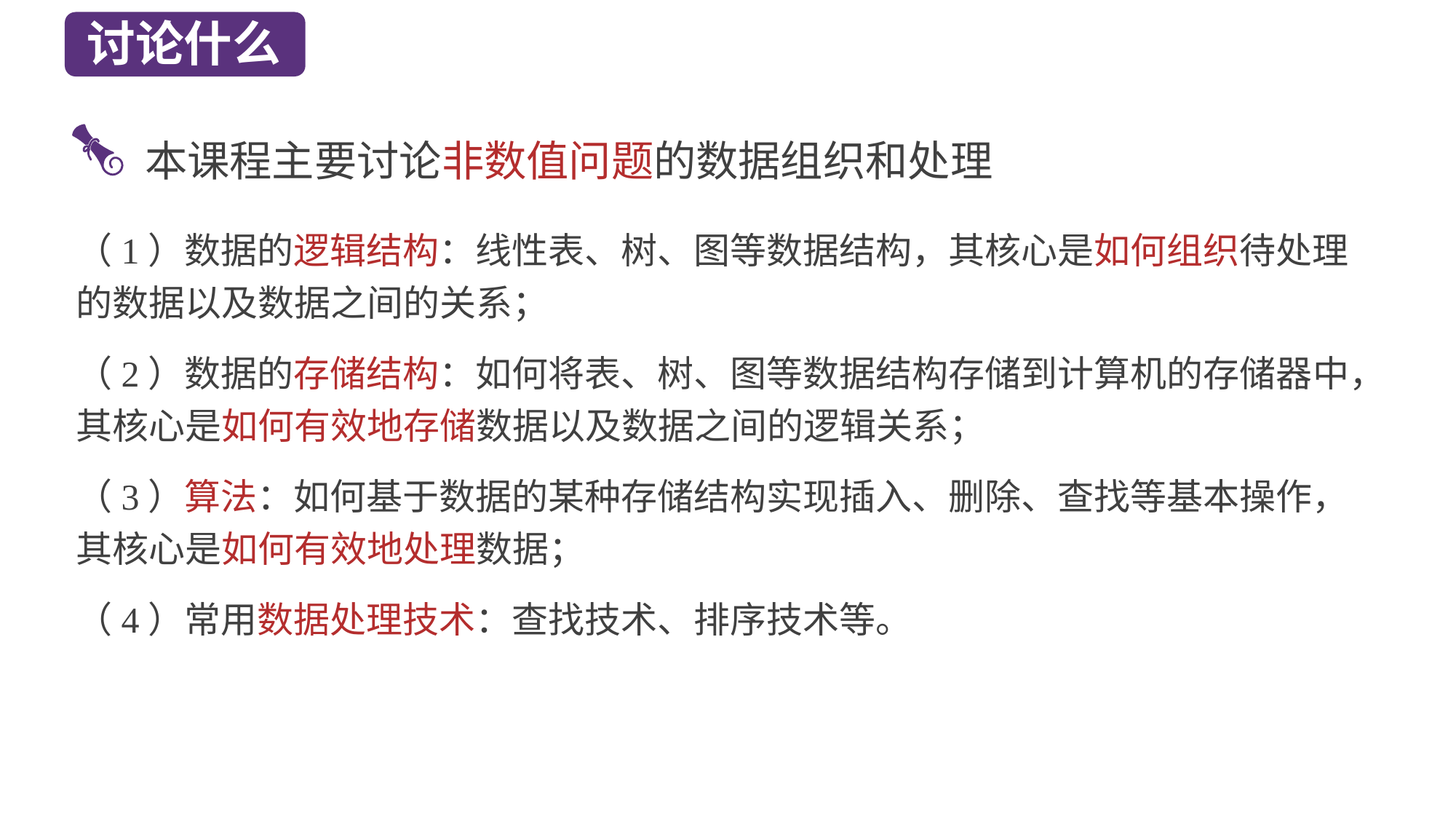

讨论什么

本课程主要讨论非数值问题的数据组织和处理

（1）数据的逻辑结构：线性表、树、图等数据结构，其核心是如何组织待处理的数据以及数据之间的关系；
（2）数据的存储结构：如何将表、树、图等数据结构存储到计算机的存储器中，其核心是如何有效地存储数据以及数据之间的逻辑关系；
（3）算法：如何基于数据的某种存储结构实现插入、删除、查找等基本操作，其核心是如何有效地处理数据；
（4）常用数据处理技术：查找技术、排序技术等。